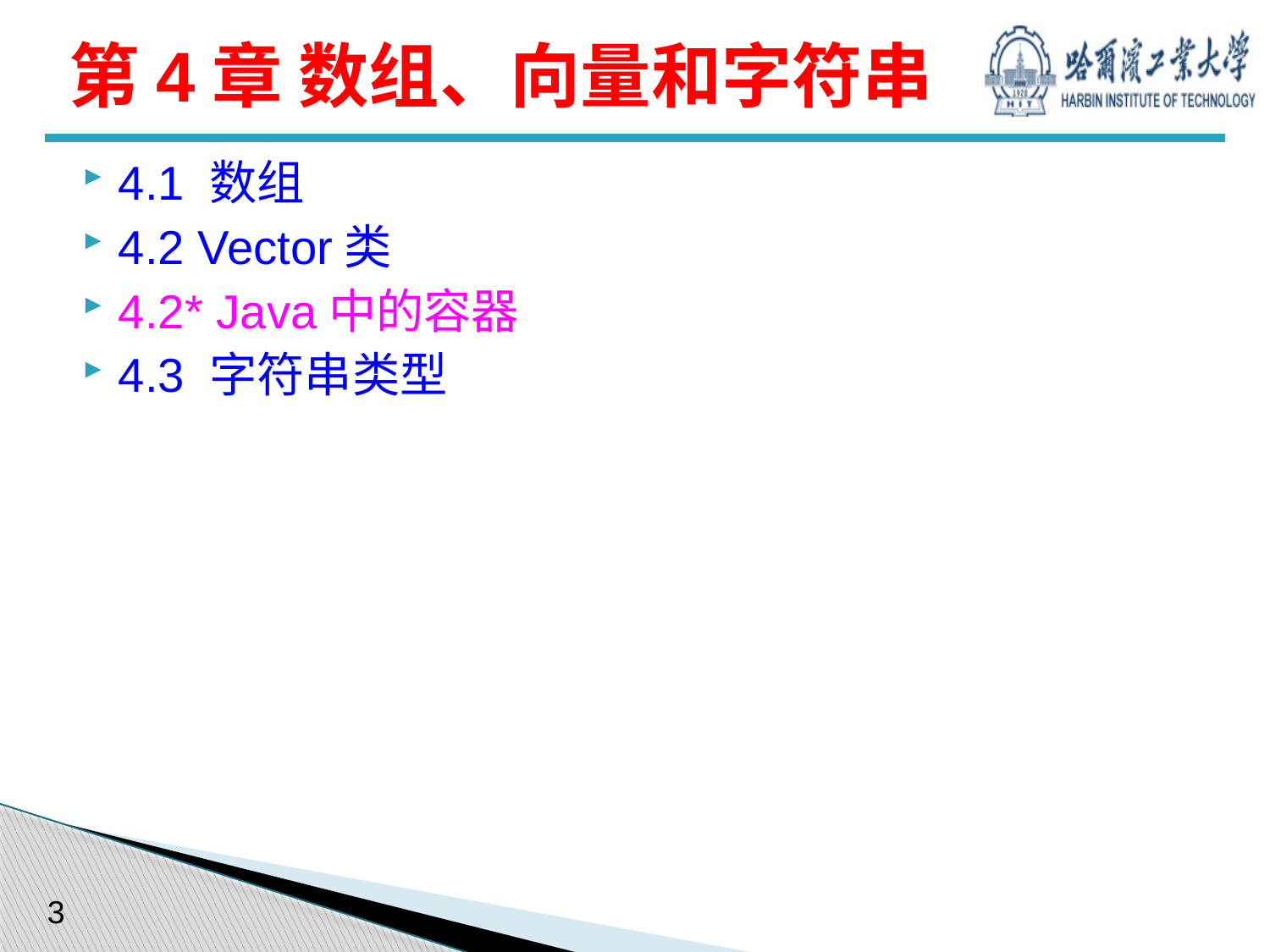

# 第4章 数组、向量和字符串
4.1 数组
4.2 Vector类
4.2* Java中的容器
4.3 字符串类型